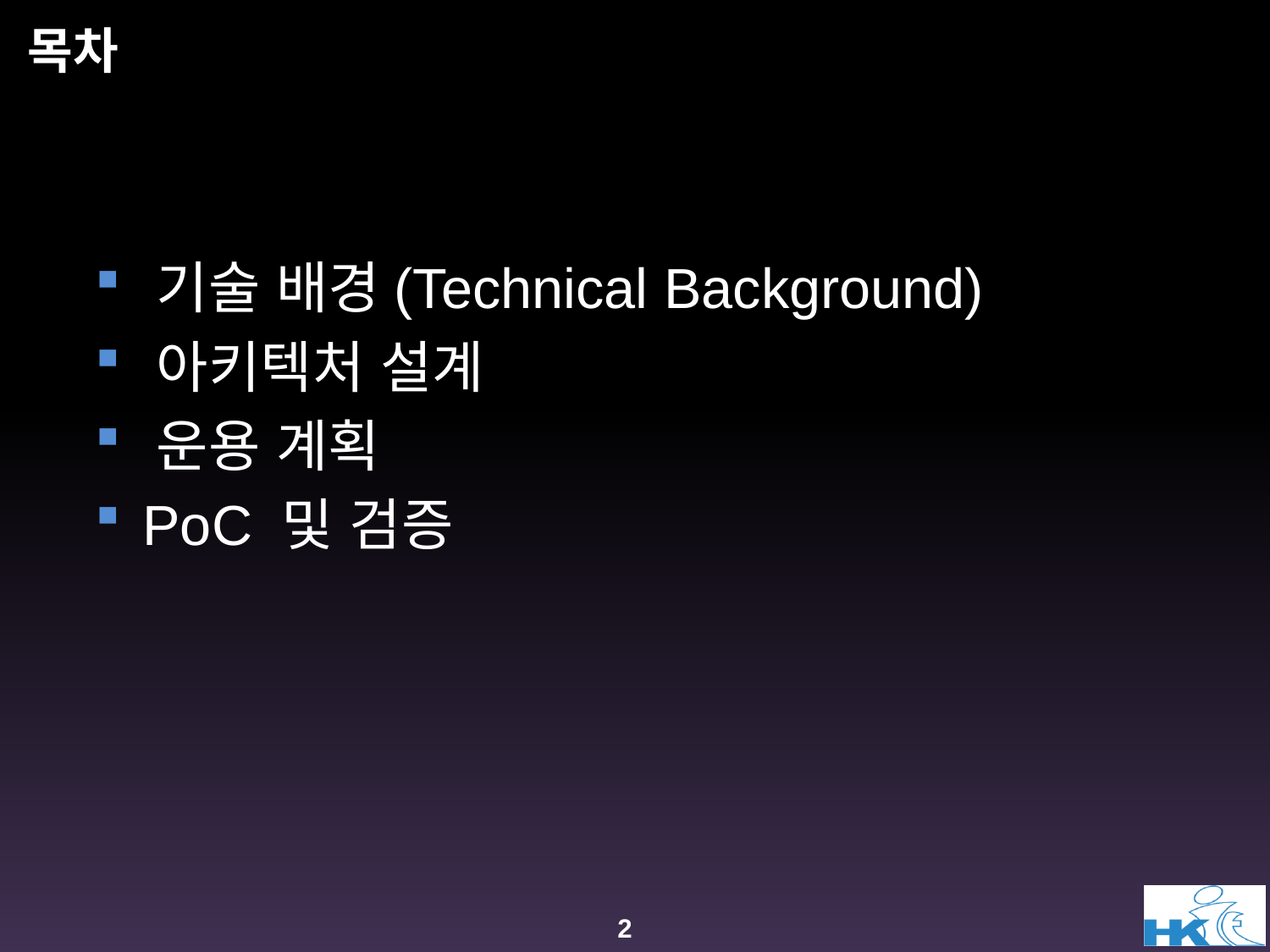

# 목차
 기술 배경(Technical Background)
 아키텍처 설계
 운용 계획
 PoC 및 검증
2